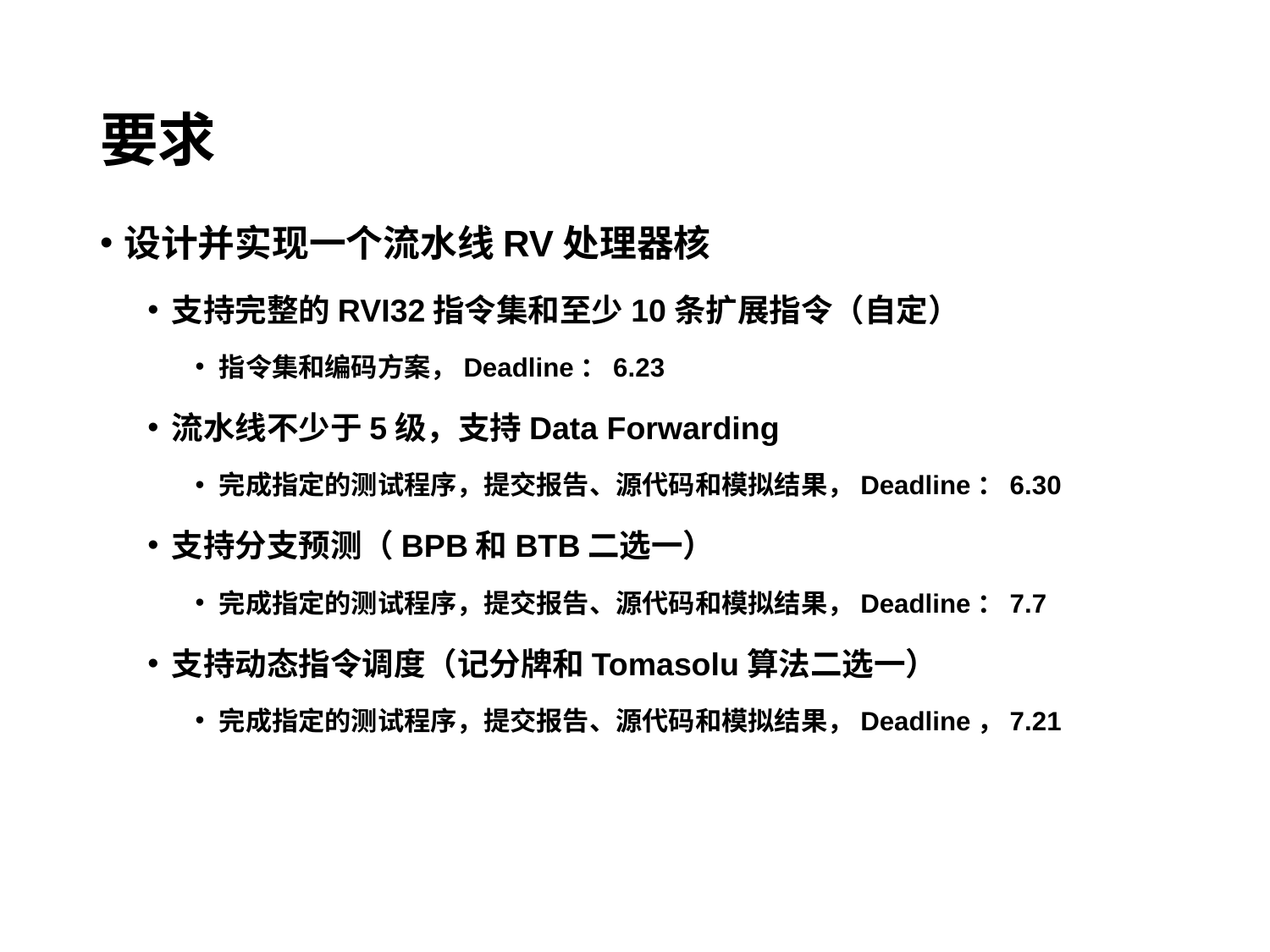

# 要求
设计并实现一个流水线RV处理器核
支持完整的RVI32指令集和至少10条扩展指令（自定）
指令集和编码方案，Deadline：6.23
流水线不少于5级，支持Data Forwarding
完成指定的测试程序，提交报告、源代码和模拟结果，Deadline：6.30
支持分支预测（BPB和BTB二选一）
完成指定的测试程序，提交报告、源代码和模拟结果，Deadline：7.7
支持动态指令调度（记分牌和Tomasolu算法二选一）
完成指定的测试程序，提交报告、源代码和模拟结果，Deadline，7.21